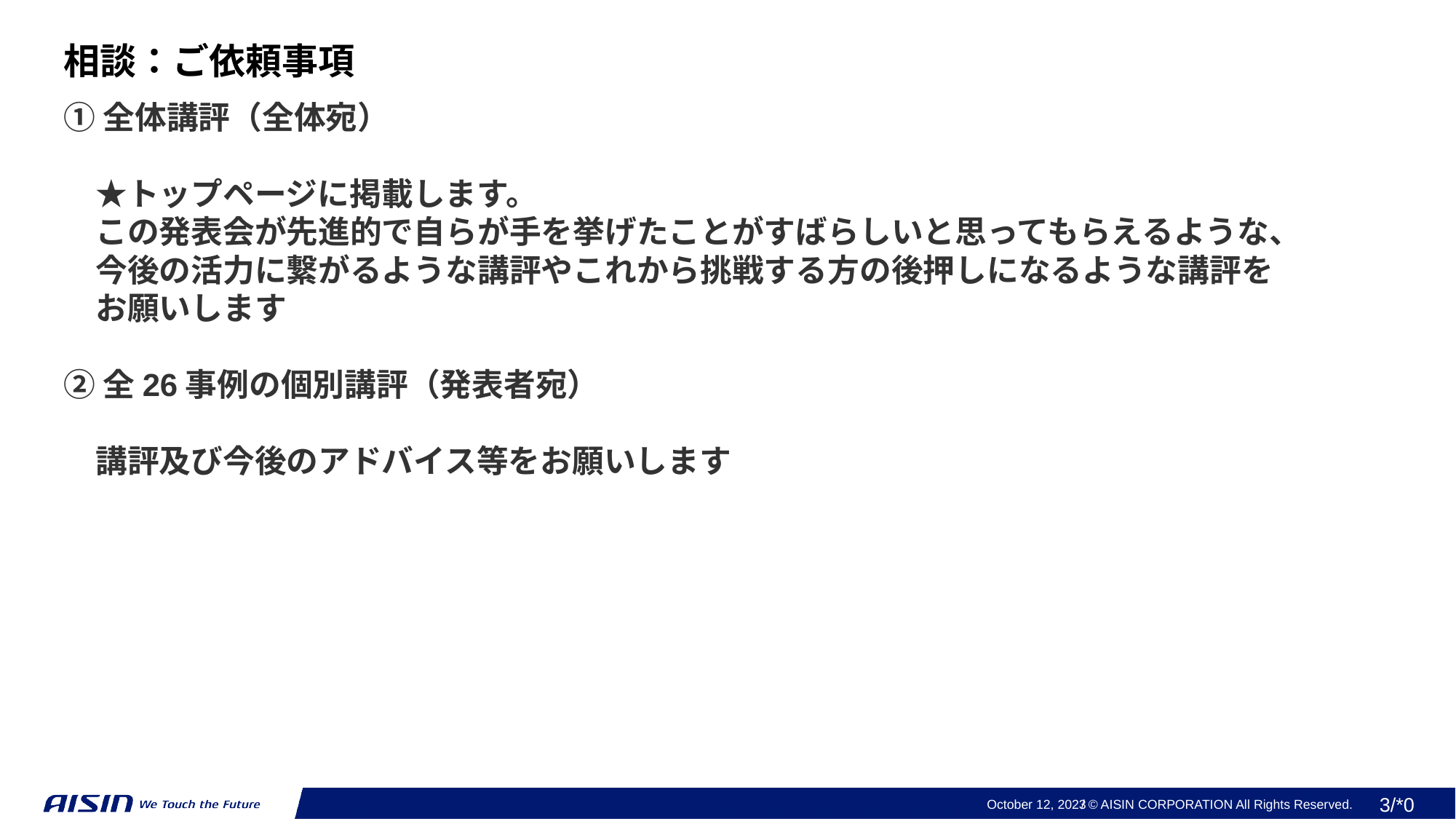

相談：ご依頼事項
➀全体講評（全体宛）

　★トップページに掲載します。
　この発表会が先進的で自らが手を挙げたことがすばらしいと思ってもらえるような、
　今後の活力に繋がるような講評やこれから挑戦する方の後押しになるような講評を
　お願いします

➁全26事例の個別講評（発表者宛）

　講評及び今後のアドバイス等をお願いします

October 12, 2023